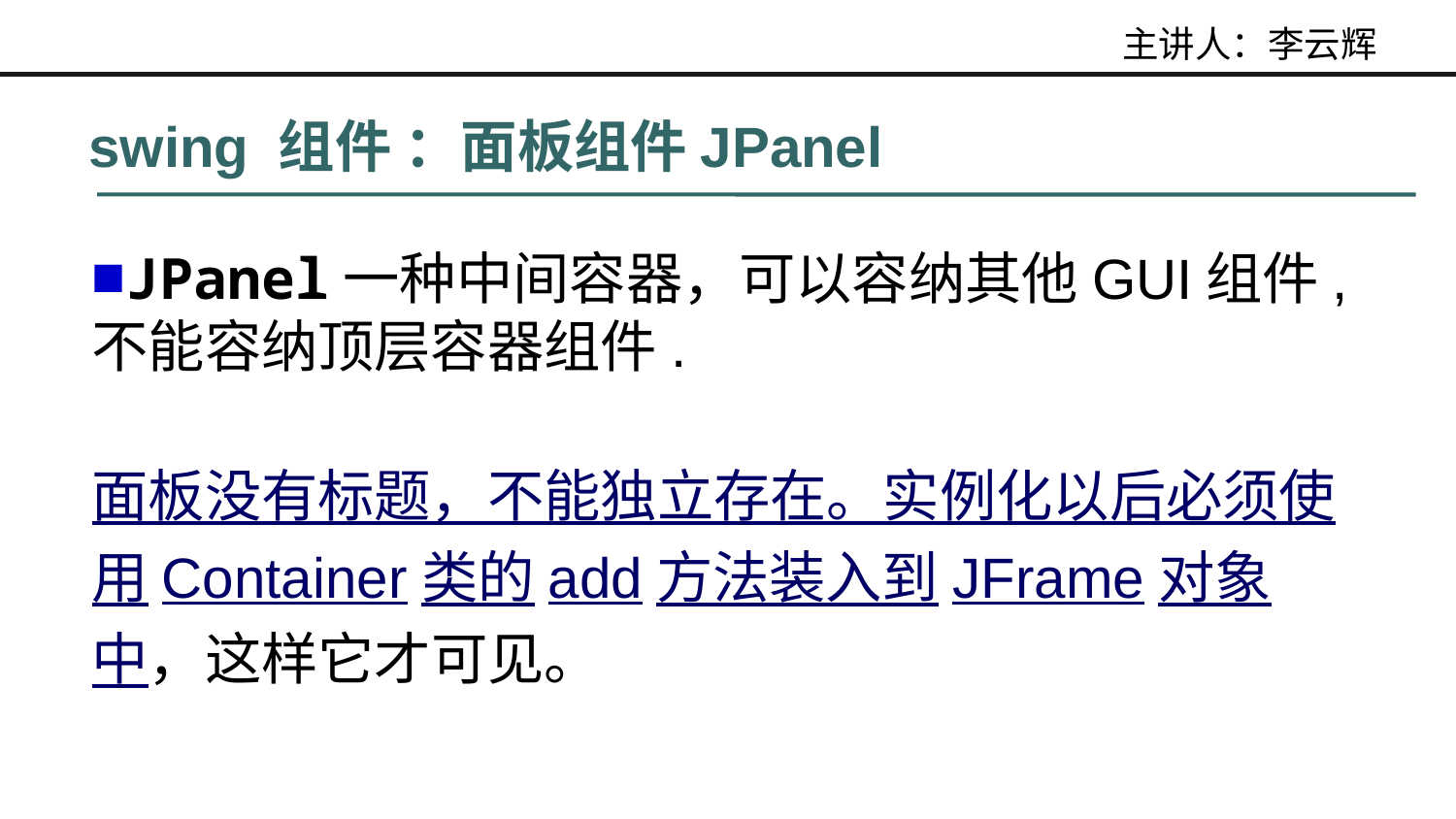

swing 组件 ：面板组件JPanel

■JPanel一种中间容器，可以容纳其他GUI组件, 不能容纳顶层容器组件.

面板没有标题，不能独立存在。实例化以后必须使用Container类的add方法装入到JFrame对象中，这样它才可见。